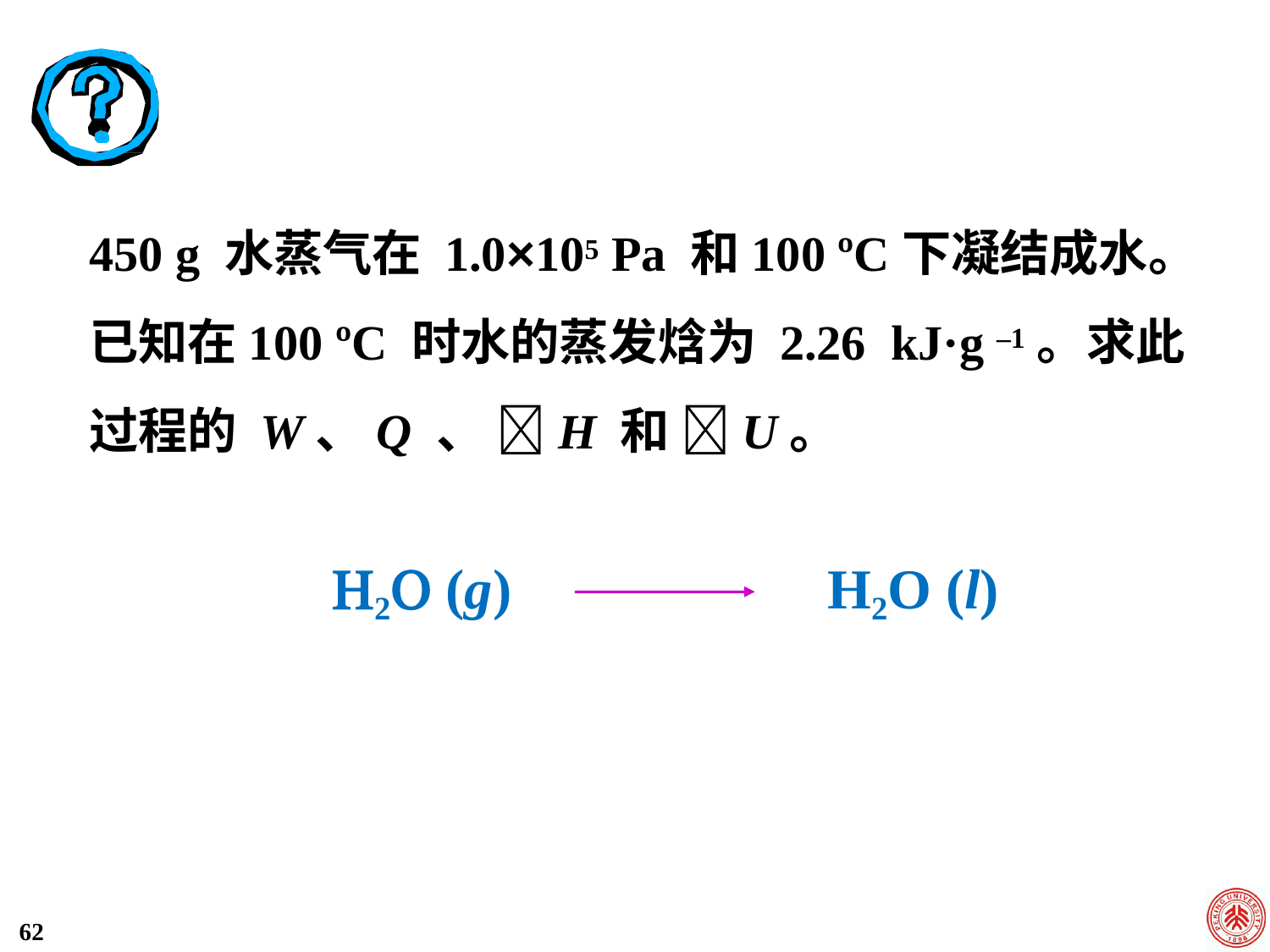

450 g 水蒸气在 1.0×105 Pa 和100 ºC下凝结成水。已知在100 ºC 时水的蒸发焓为 2.26  kJ·g –1。求此过程的 W、Q 、 ΔH 和 ΔU。
Η2Ο (g)	    H2O (l)

62